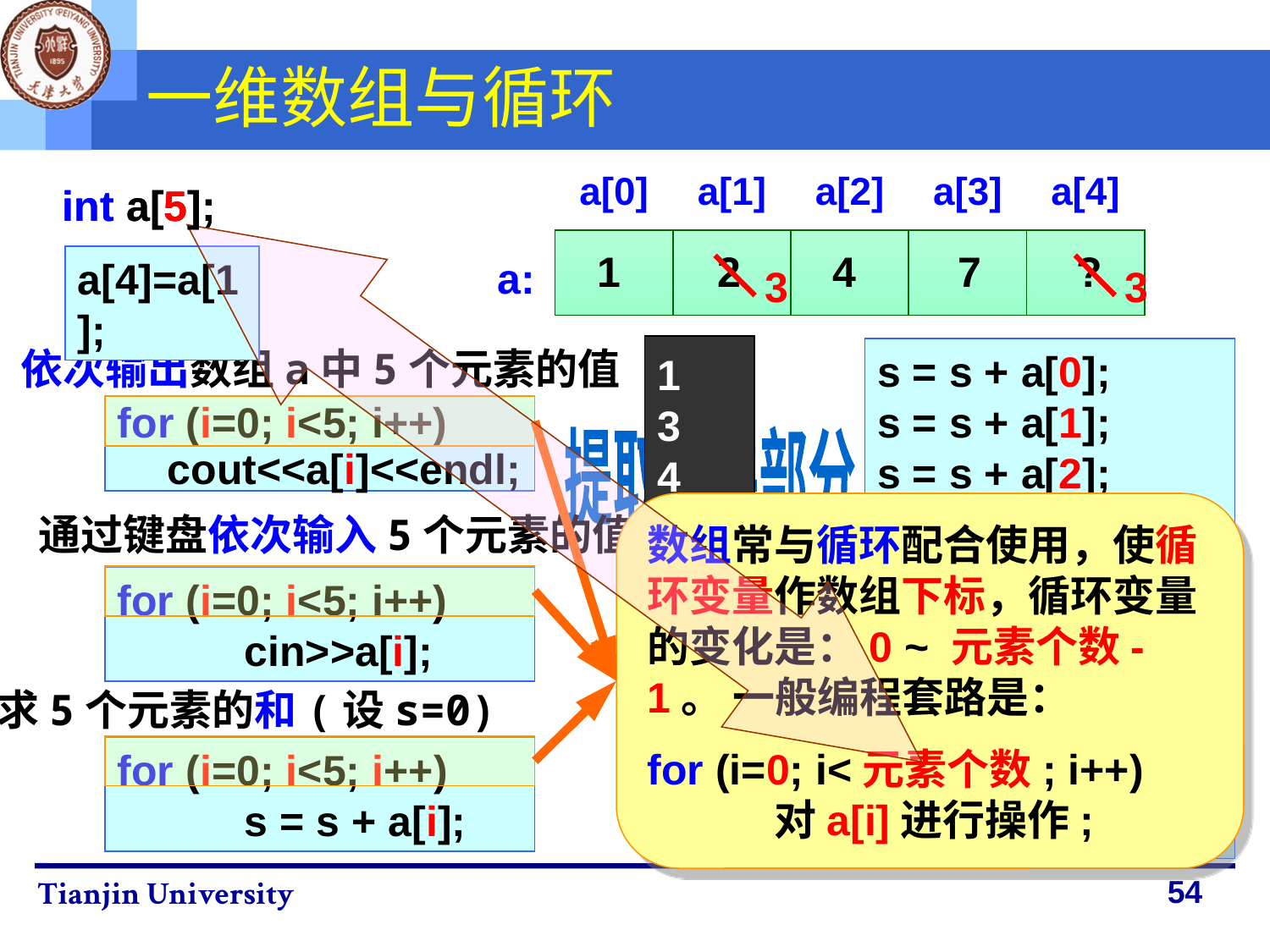

# 一维数组与循环

| a[0] | a[1] | a[2] | a[3] | a[4] |
| --- | --- | --- | --- | --- |
|  |  |  |  |  |
| --- | --- | --- | --- | --- |
|  |  |  |  |  |
int a[5];
int a[5];
1
2
4
7
?
a:
a[4]=a[1];
3

3

1
3
4
7
3
依次输出数组a中5个元素的值
cout<<a[0]<<endl;
cout<<a[1]<<endl;
cout<<a[2]<<endl;
cout<<a[3]<<endl;
cout<<a[4]<<endl;
cin>>a[0];
cin>>a[1];
cin>>a[2];
cin>>a[3];
cin>>a[4];
s = s + a[0];
s = s + a[1];
s = s + a[2];
s = s + a[3];
s = s + a[4];
for (i=0; i<5; i++)

提取公共部分
cout<<a[i]<<endl;
数组常与循环配合使用，使循 环变量作数组下标，循环变量 的变化是：0 ~ 元素个数-1。 一般编程套路是：
for (i=0; i<元素个数; i++)
	对a[i]进行操作;
通过键盘依次输入5个元素的值

for (i=0; i<5; i++)
	cin>>a[i];
求5个元素的和(设s=0)

for (i=0; i<5; i++)
	s = s + a[i];